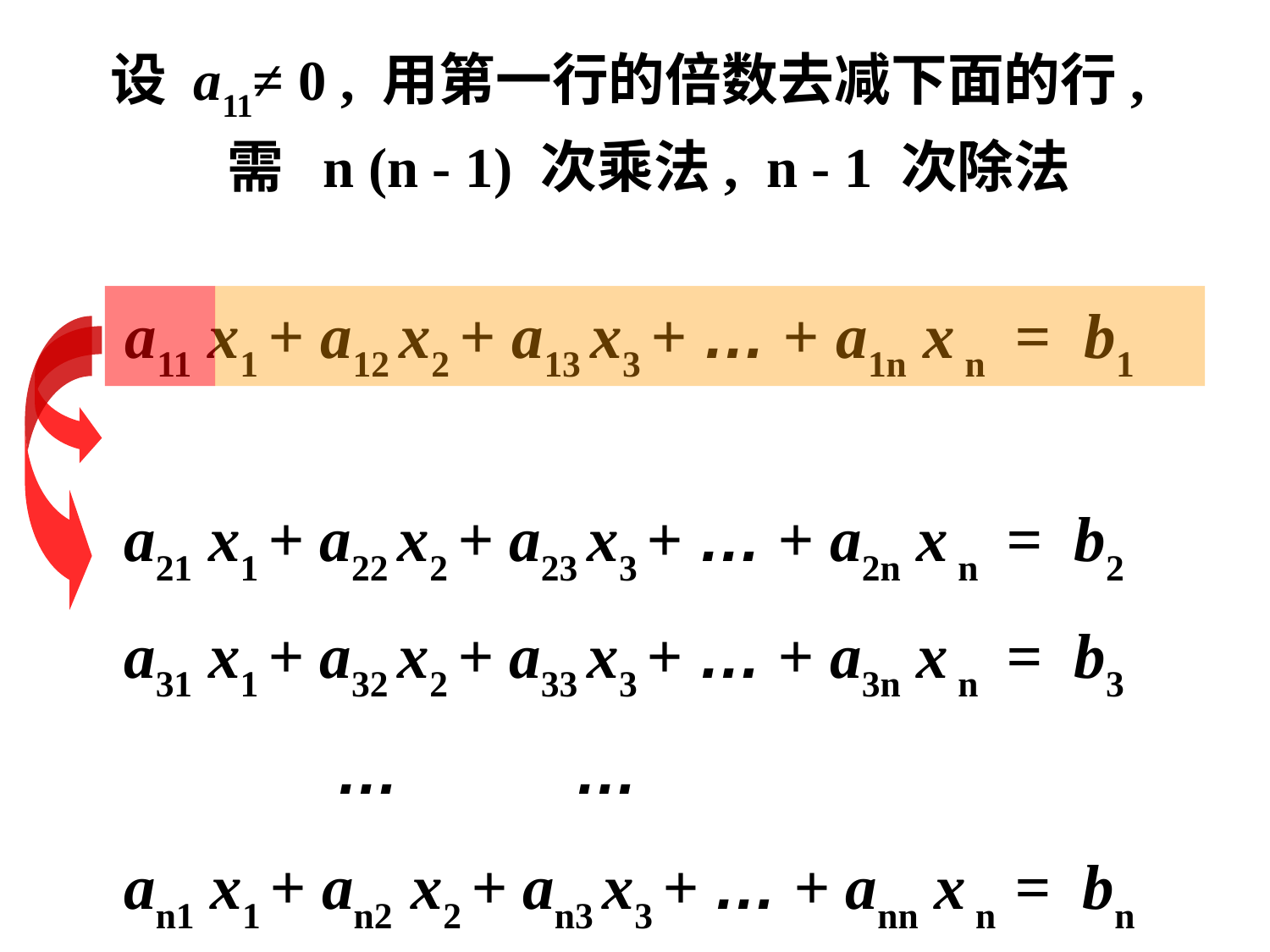

# 设 a11≠ 0 , 用第一行的倍数去减下面的行, 需  n (n - 1) 次乘法,  n - 1 次除法
   a11 x1 + a12 x2 + a13 x3 + … + a1n x n   =  b1
   a21 x1 + a22 x2 + a23 x3 + … + a2n x n   =  b2
   a31 x1 + a32 x2 + a33 x3 + … + a3n x n   =  b3
                            …           …
   an1 x1 + an2  x2 + an3 x3 + … + ann x n  =  bn